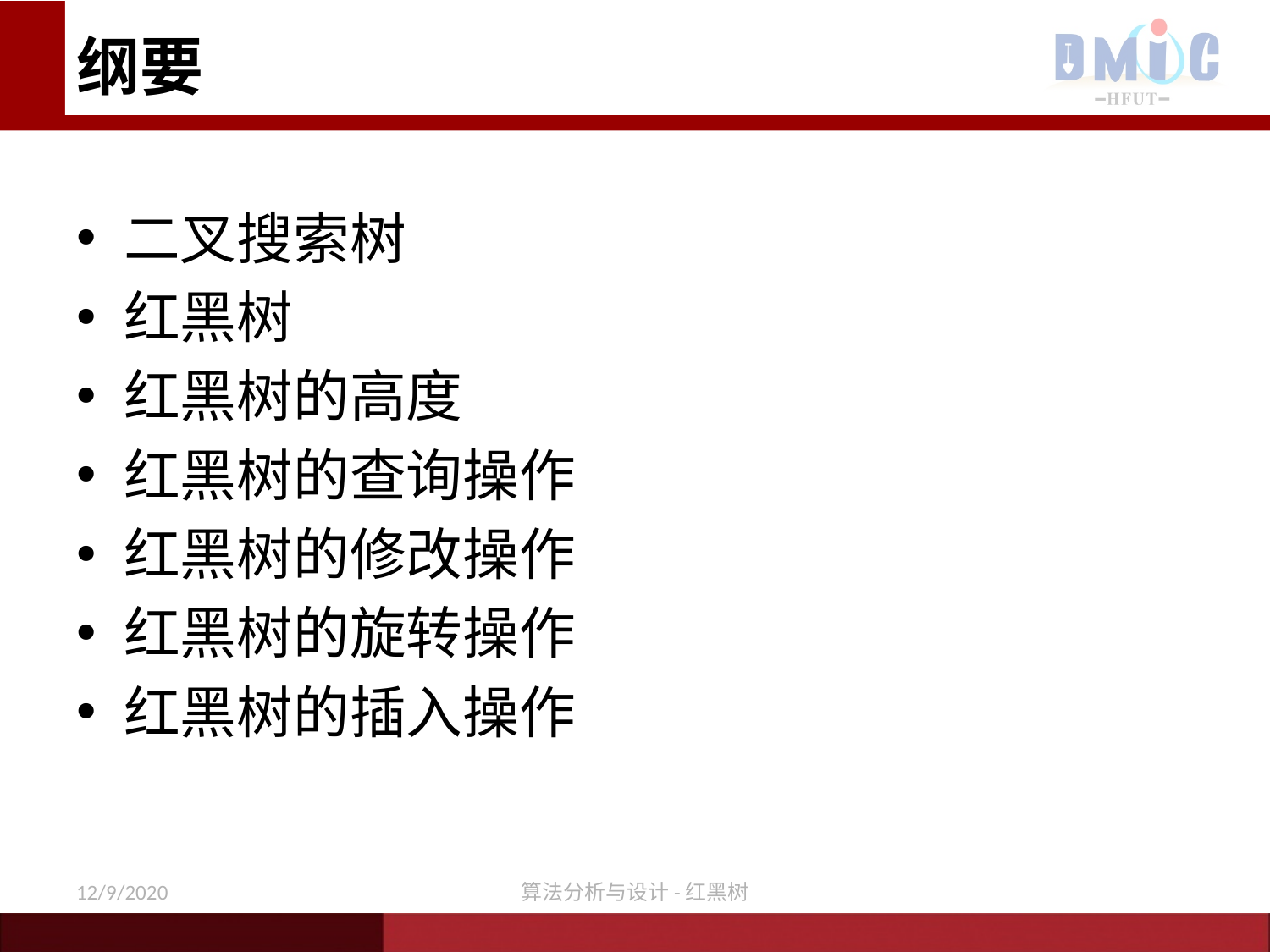

# 纲要
二叉搜索树
红黑树
红黑树的高度
红黑树的查询操作
红黑树的修改操作
红黑树的旋转操作
红黑树的插入操作

12/9/2020
算法分析与设计-红黑树